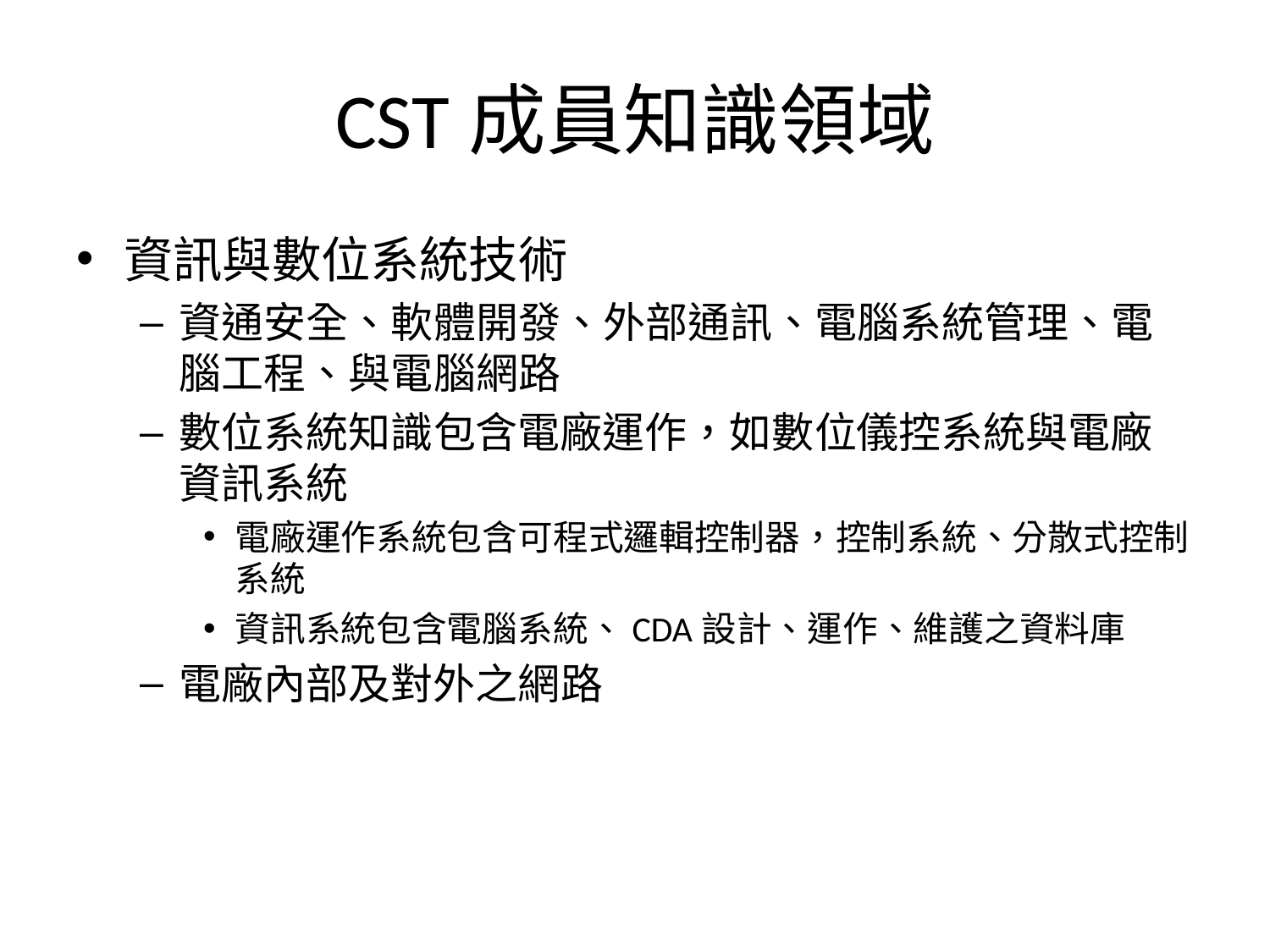

# CST成員知識領域
資訊與數位系統技術
資通安全、軟體開發、外部通訊、電腦系統管理、電腦工程、與電腦網路
數位系統知識包含電廠運作，如數位儀控系統與電廠資訊系統
電廠運作系統包含可程式邏輯控制器，控制系統、分散式控制系統
資訊系統包含電腦系統、CDA設計、運作、維護之資料庫
電廠內部及對外之網路